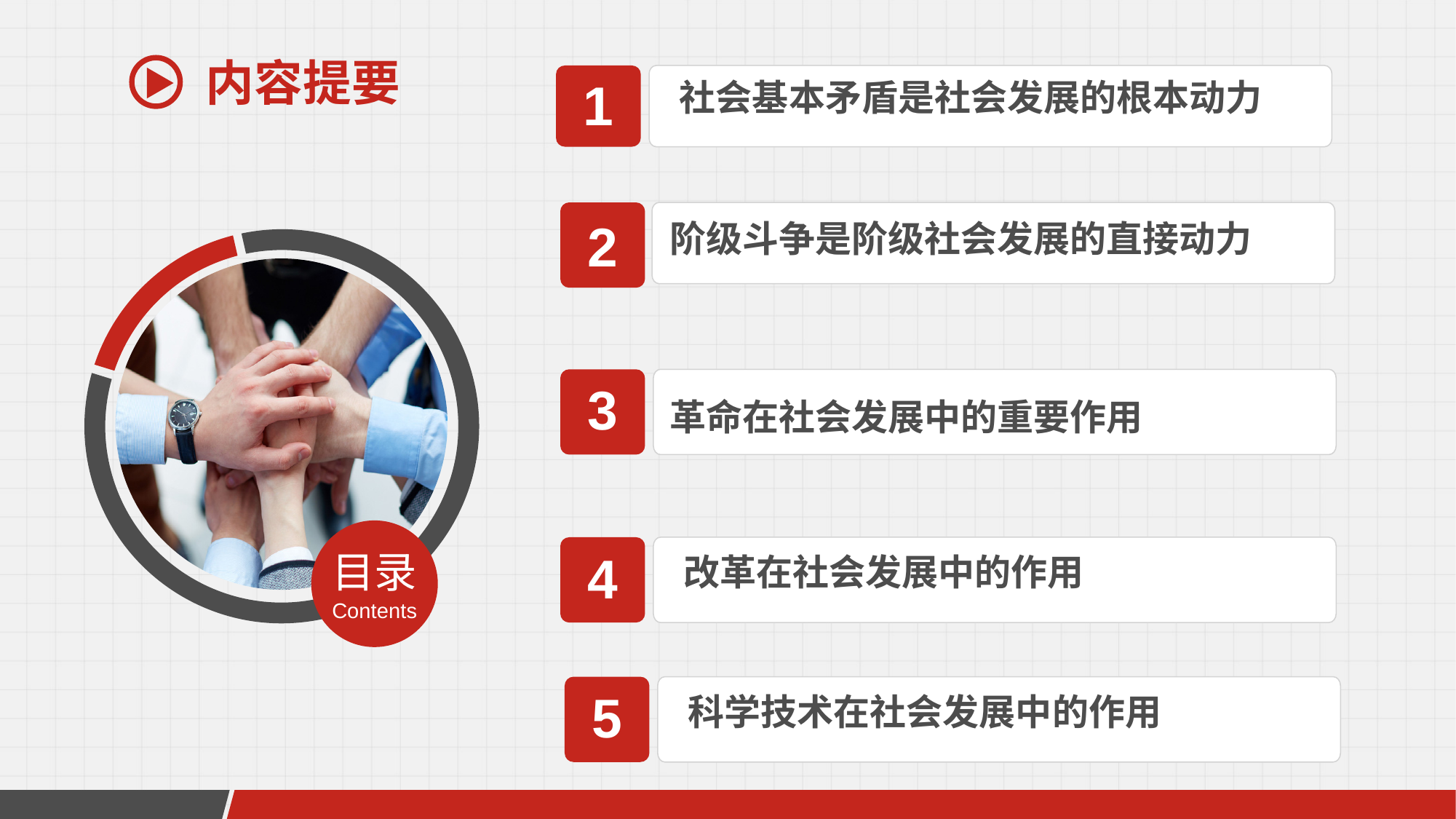

内容提要

1
社会基本矛盾是社会发展的根本动力

2
阶级斗争是阶级社会发展的直接动力

3
革命在社会发展中的重要作用

4
目录
改革在社会发展中的作用
Contents

5
科学技术在社会发展中的作用